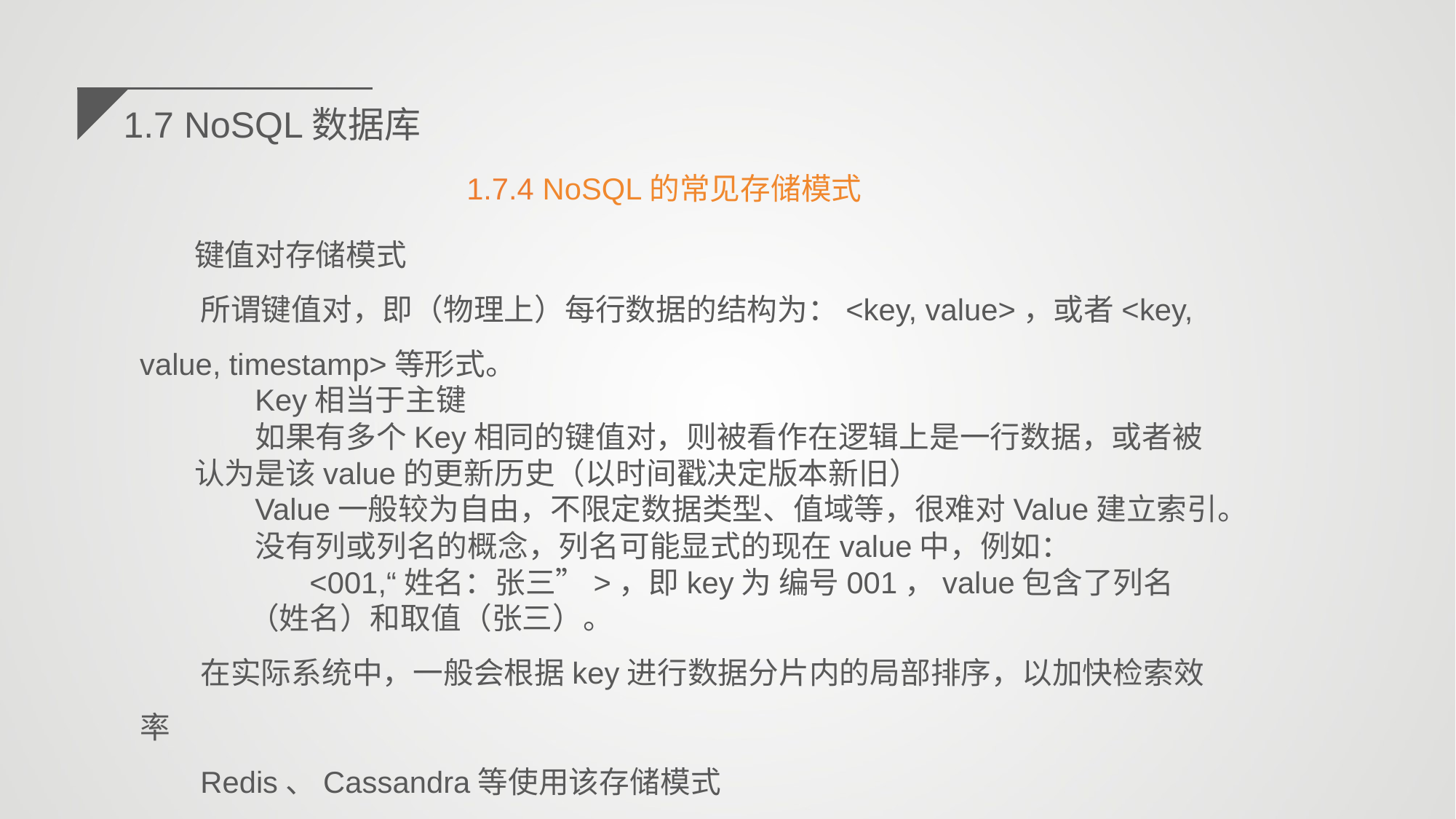

1.7 NoSQL数据库
1.7.4 NoSQL的常见存储模式
键值对存储模式
所谓键值对，即（物理上）每行数据的结构为：<key, value>，或者<key, value, timestamp>等形式。
Key相当于主键
如果有多个Key相同的键值对，则被看作在逻辑上是一行数据，或者被认为是该value的更新历史（以时间戳决定版本新旧）
Value一般较为自由，不限定数据类型、值域等，很难对Value建立索引。
没有列或列名的概念，列名可能显式的现在value中，例如：
<001,“姓名：张三”>，即key为 编号001，value包含了列名（姓名）和取值（张三）。
在实际系统中，一般会根据key进行数据分片内的局部排序，以加快检索效率
Redis、Cassandra等使用该存储模式